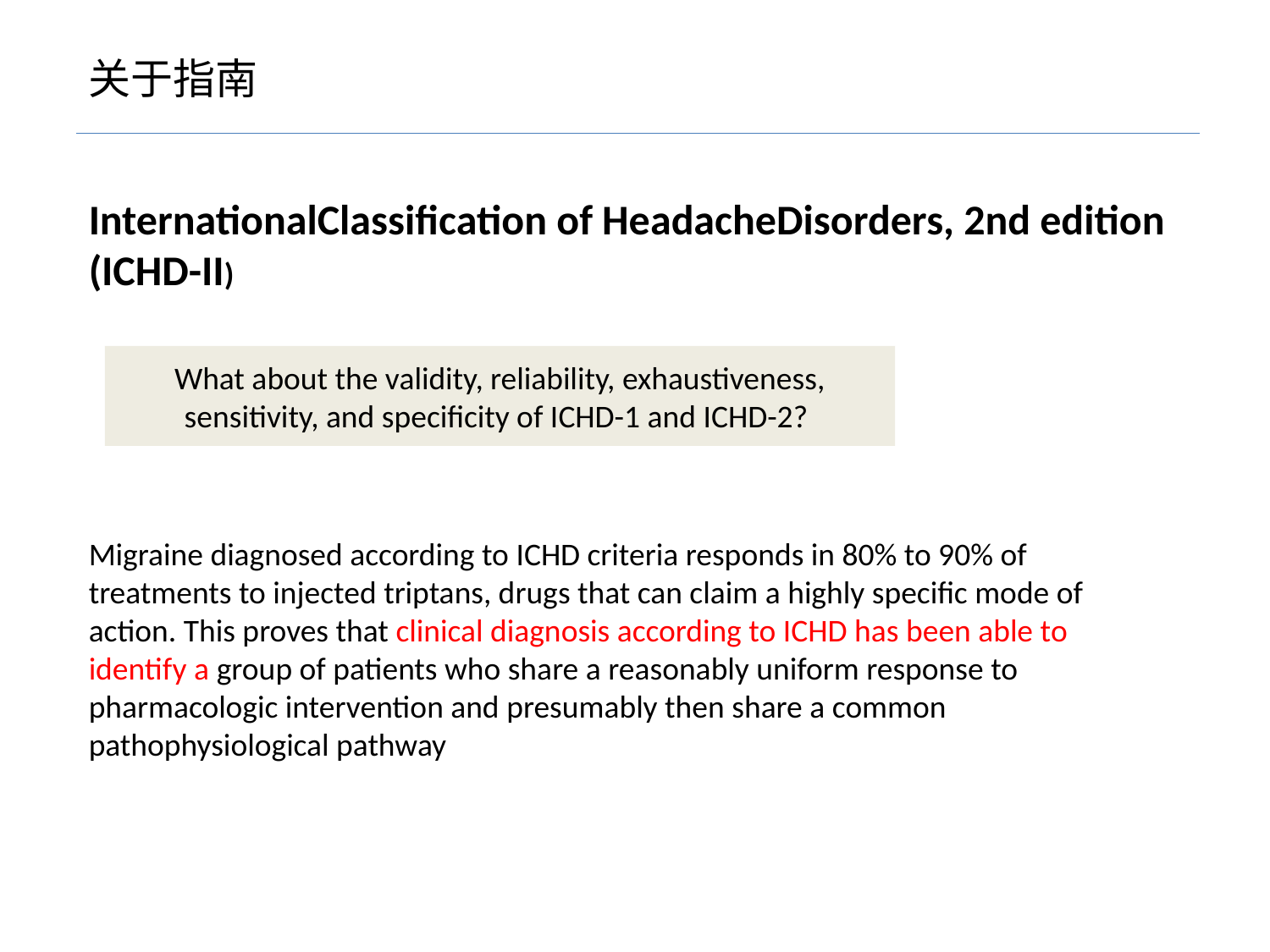

关于指南
InternationalClassification of HeadacheDisorders, 2nd edition (ICHD-II)
What about the validity, reliability, exhaustiveness, sensitivity, and specificity of ICHD-1 and ICHD-2?
Migraine diagnosed according to ICHD criteria responds in 80% to 90% of treatments to injected triptans, drugs that can claim a highly specific mode of action. This proves that clinical diagnosis according to ICHD has been able to identify a group of patients who share a reasonably uniform response to pharmacologic intervention and presumably then share a common pathophysiological pathway